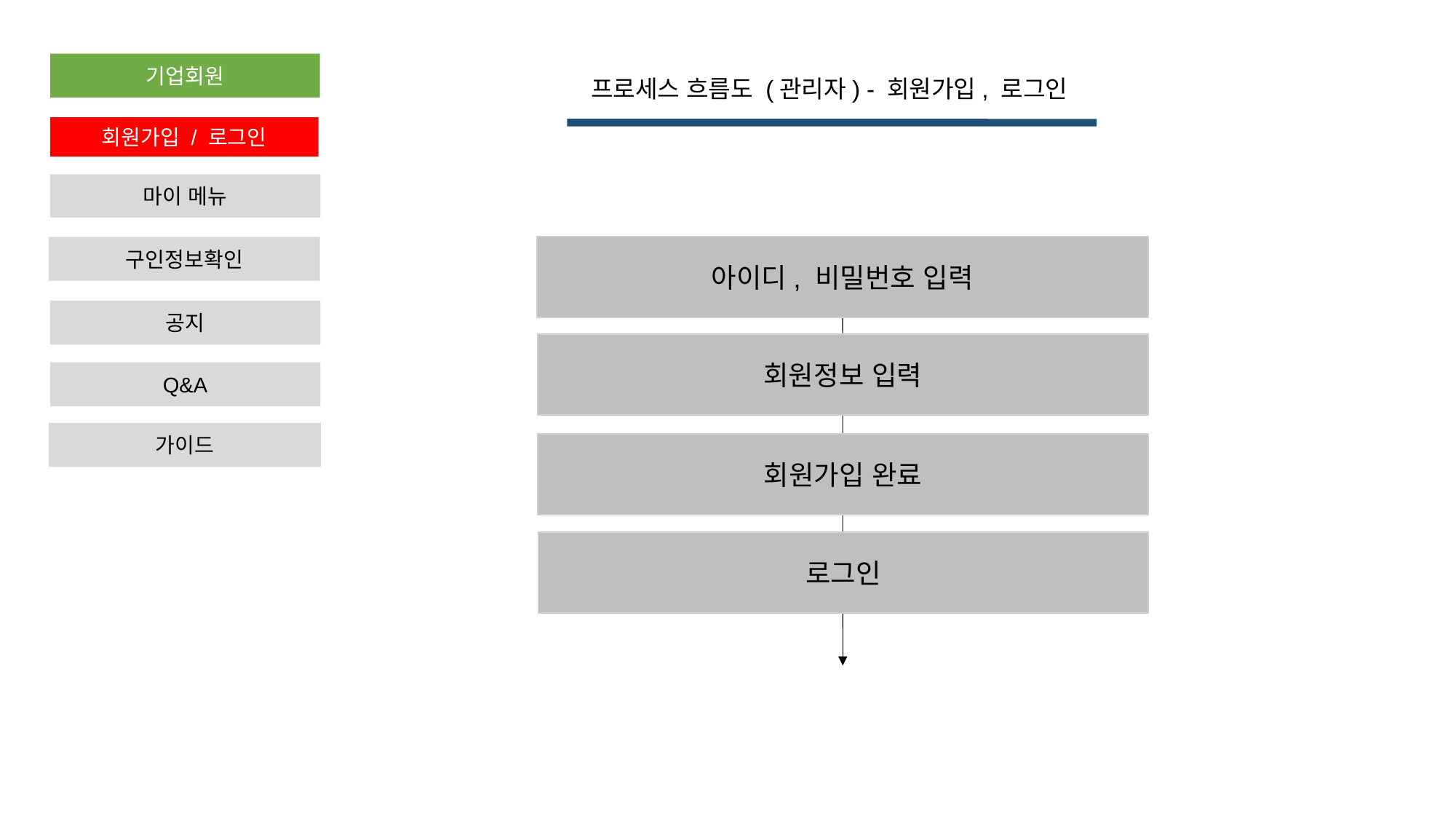

기업회원
프로세스 흐름도 (관리자) - 회원가입, 로그인
회원가입 / 로그인
마이 메뉴
아이디, 비밀번호 입력
구인정보확인
공지
회원정보 입력
Q&A
가이드
회원가입 완료
로그인